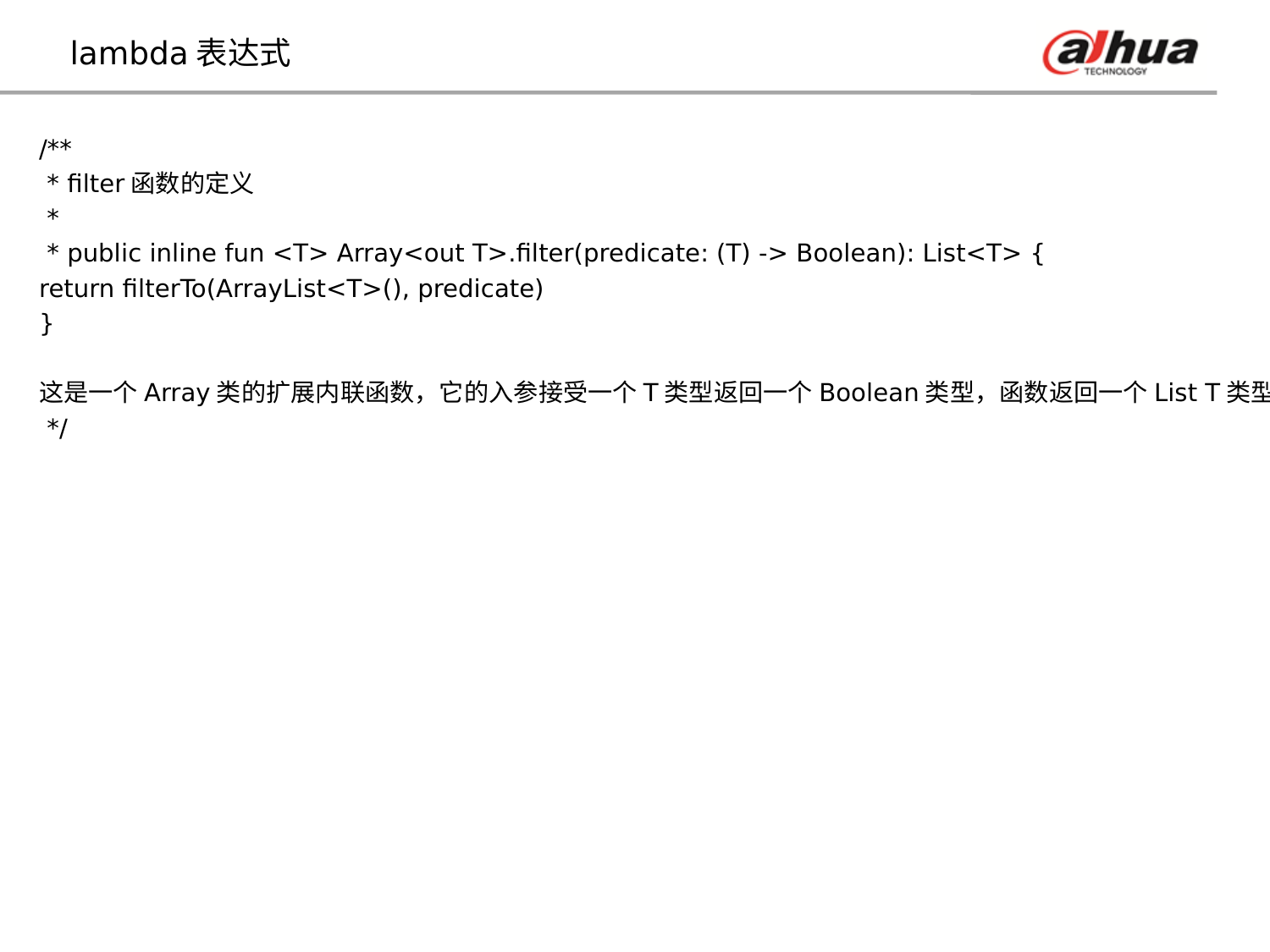

# lambda表达式
/**
 * filter函数的定义
 *
 * public inline fun <T> Array<out T>.filter(predicate: (T) -> Boolean): List<T> {
return filterTo(ArrayList<T>(), predicate)
}

这是一个Array类的扩展内联函数，它的入参接受一个T类型返回一个Boolean类型，函数返回一个List T类型
 */